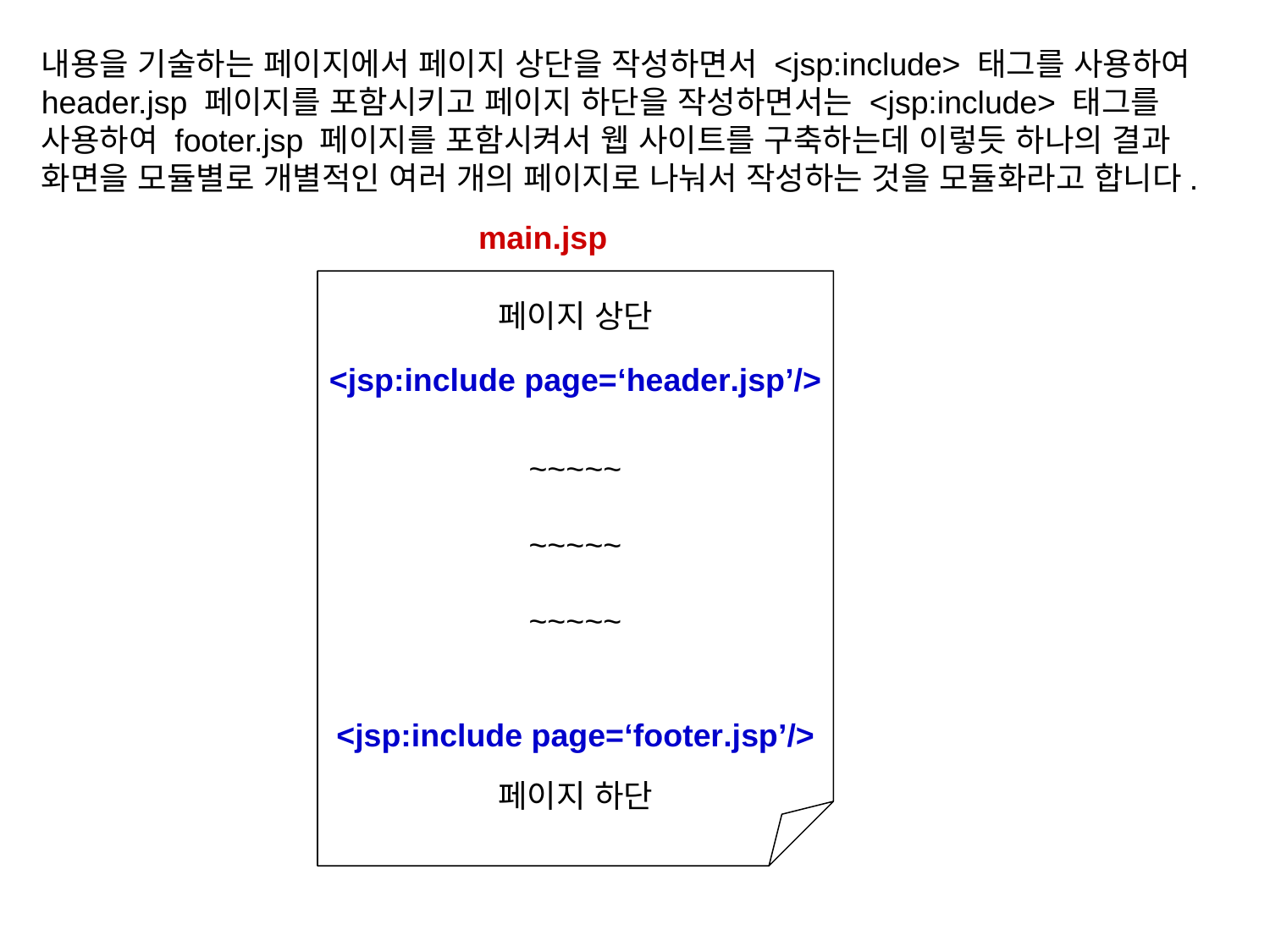

내용을 기술하는 페이지에서 페이지 상단을 작성하면서 <jsp:include> 태그를 사용하여 header.jsp 페이지를 포함시키고 페이지 하단을 작성하면서는 <jsp:include> 태그를 사용하여 footer.jsp 페이지를 포함시켜서 웹 사이트를 구축하는데 이렇듯 하나의 결과 화면을 모듈별로 개별적인 여러 개의 페이지로 나눠서 작성하는 것을 모듈화라고 합니다.
main.jsp

페이지 상단

<jsp:include page=‘header.jsp’/>

~~~~~

~~~~~

~~~~~

<jsp:include page=‘footer.jsp’/>

페이지 하단